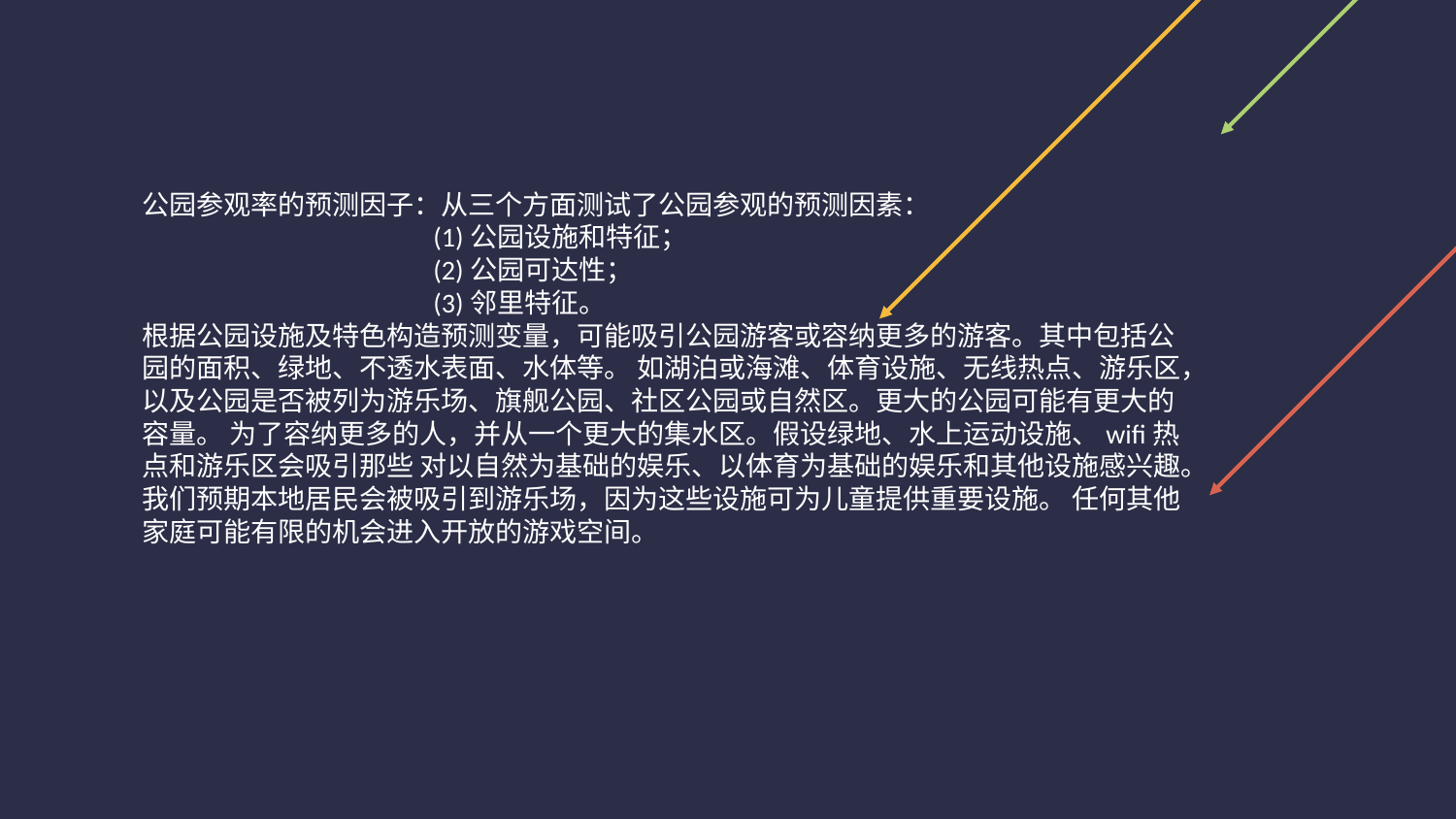

公园参观率的预测因子：从三个方面测试了公园参观的预测因素：
		(1)公园设施和特征；
		(2)公园可达性；
		(3)邻里特征。
根据公园设施及特色构造预测变量，可能吸引公园游客或容纳更多的游客。其中包括公园的面积、绿地、不透水表面、水体等。 如湖泊或海滩、体育设施、无线热点、游乐区，以及公园是否被列为游乐场、旗舰公园、社区公园或自然区。更大的公园可能有更大的容量。 为了容纳更多的人，并从一个更大的集水区。假设绿地、水上运动设施、wifi热点和游乐区会吸引那些 对以自然为基础的娱乐、以体育为基础的娱乐和其他设施感兴趣。我们预期本地居民会被吸引到游乐场，因为这些设施可为儿童提供重要设施。 任何其他家庭可能有限的机会进入开放的游戏空间。